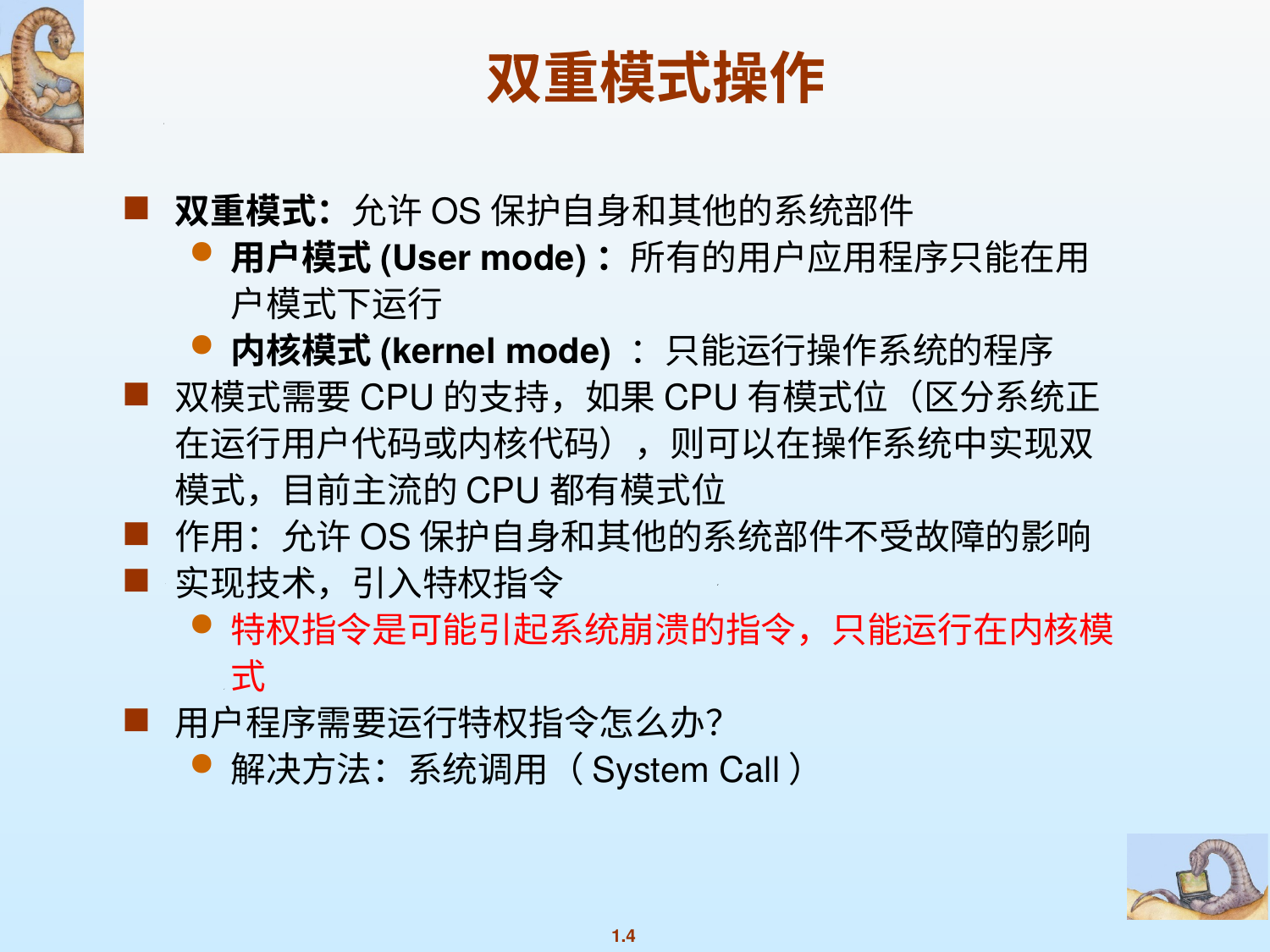

# 双重模式操作
双重模式：允许OS保护自身和其他的系统部件
用户模式(User mode)：所有的用户应用程序只能在用户模式下运行
内核模式(kernel mode) ：只能运行操作系统的程序
双模式需要CPU的支持，如果CPU有模式位（区分系统正在运行用户代码或内核代码），则可以在操作系统中实现双模式，目前主流的CPU都有模式位
作用：允许OS保护自身和其他的系统部件不受故障的影响
实现技术，引入特权指令
特权指令是可能引起系统崩溃的指令，只能运行在内核模式
用户程序需要运行特权指令怎么办？
解决方法：系统调用（System Call）